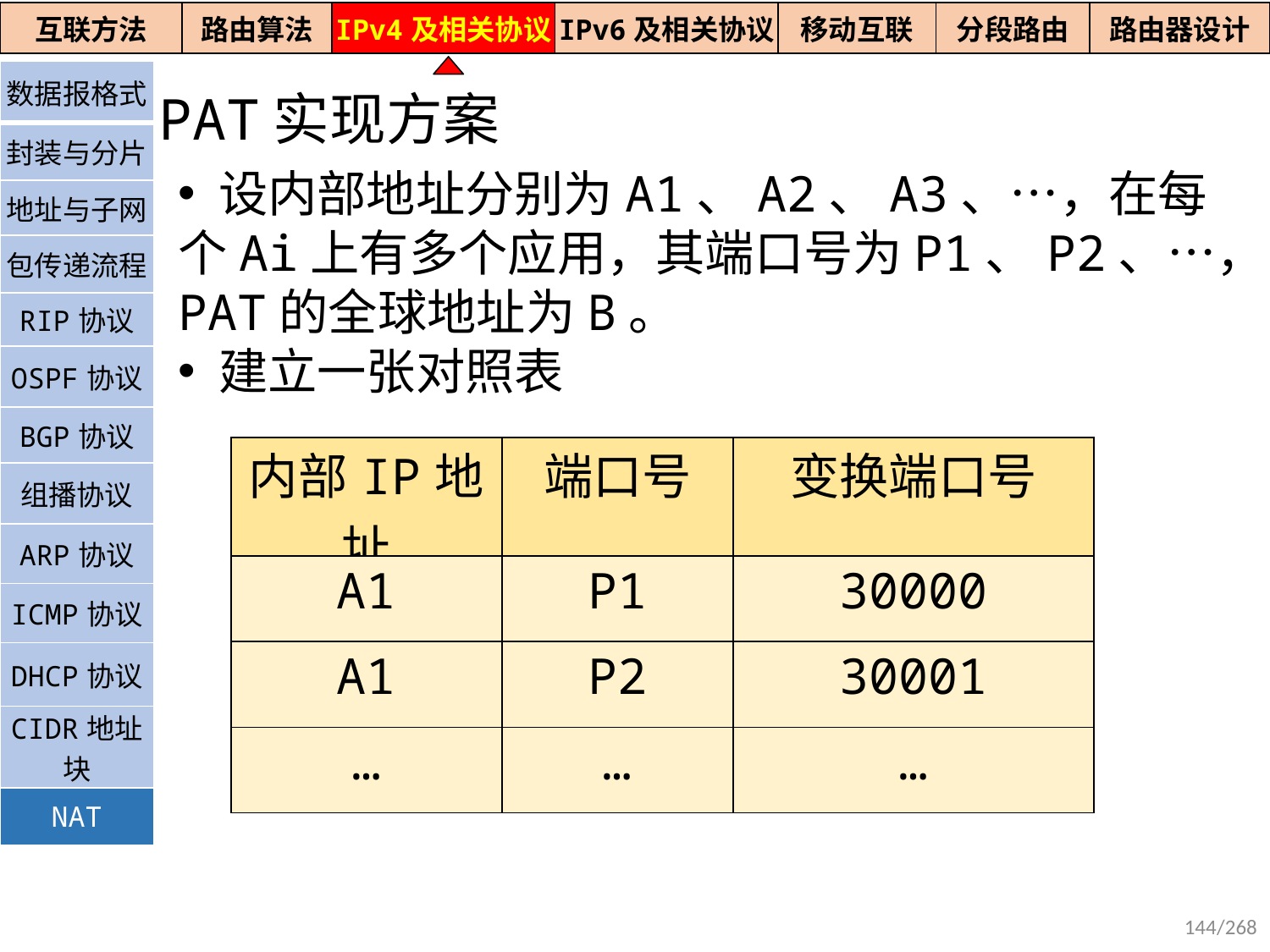

| 互联方法 | 路由算法 | IPv4及相关协议 | IPv6及相关协议 | 移动互联 | 分段路由 | 路由器设计 |
| --- | --- | --- | --- | --- | --- | --- |

| 数据报格式 |
| --- |
| 封装与分片 |
| 地址与子网 |
| 包传递流程 |
| RIP协议 |
| OSPF协议 |
| BGP协议 |
| 组播协议 |
| ARP协议 |
| ICMP协议 |
| DHCP协议 |
| CIDR地址块 |
| NAT |
PAT实现方案
 设内部地址分别为A1、A2、A3、…，在每个Ai上有多个应用，其端口号为P1、P2、…，PAT的全球地址为B。
 建立一张对照表
| 内部IP地址 | 端口号 | 变换端口号 |
| --- | --- | --- |
| A1 | P1 | 30000 |
| A1 | P2 | 30001 |
| … | … | … |
144/268